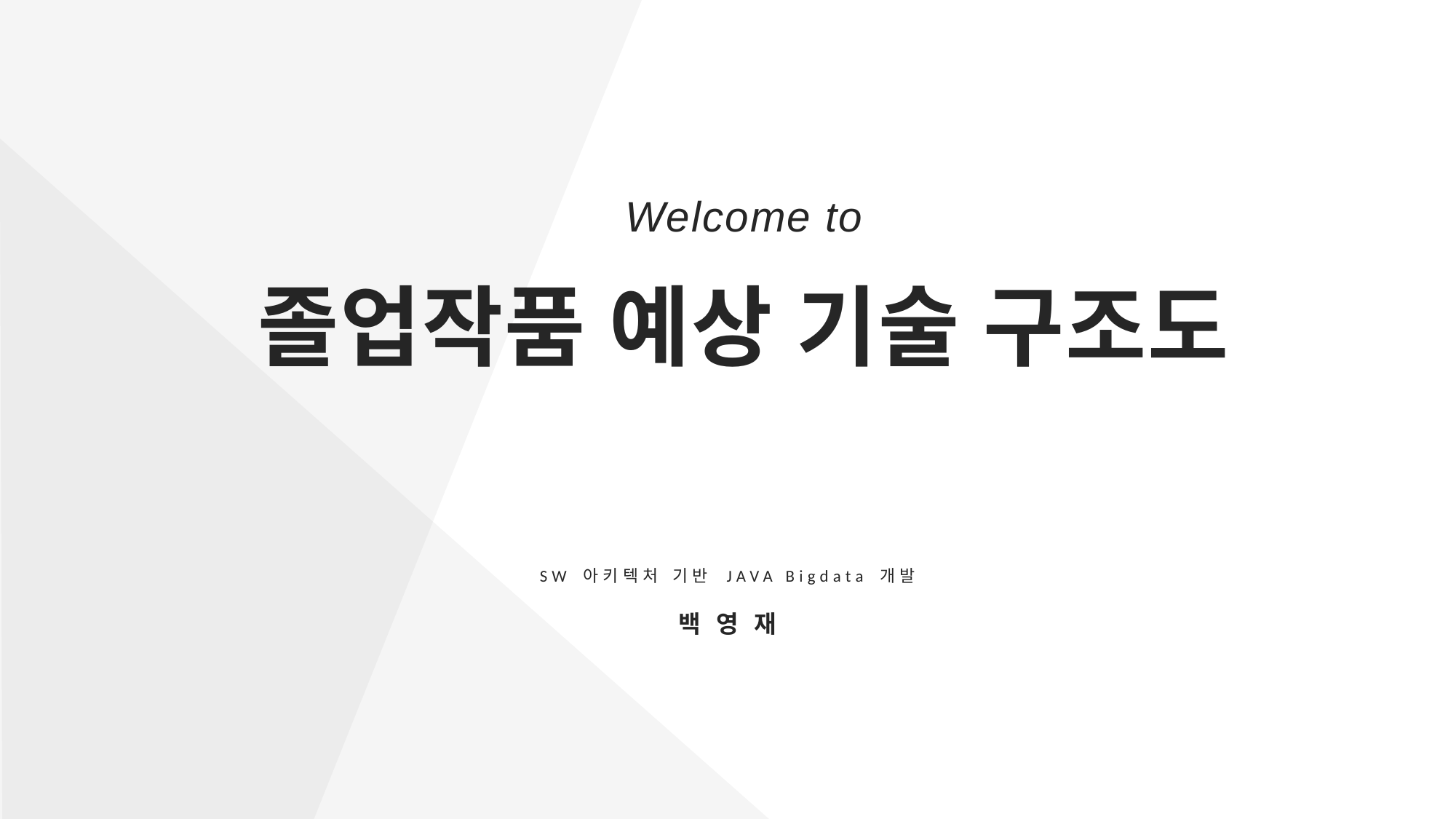

Welcome to

졸업작품 예상 기술 구조도

FREE PPT TEMPLATE BY DELIGHT.
SW 아키텍처 기반 JAVA Bigdata 개발
백 영 재